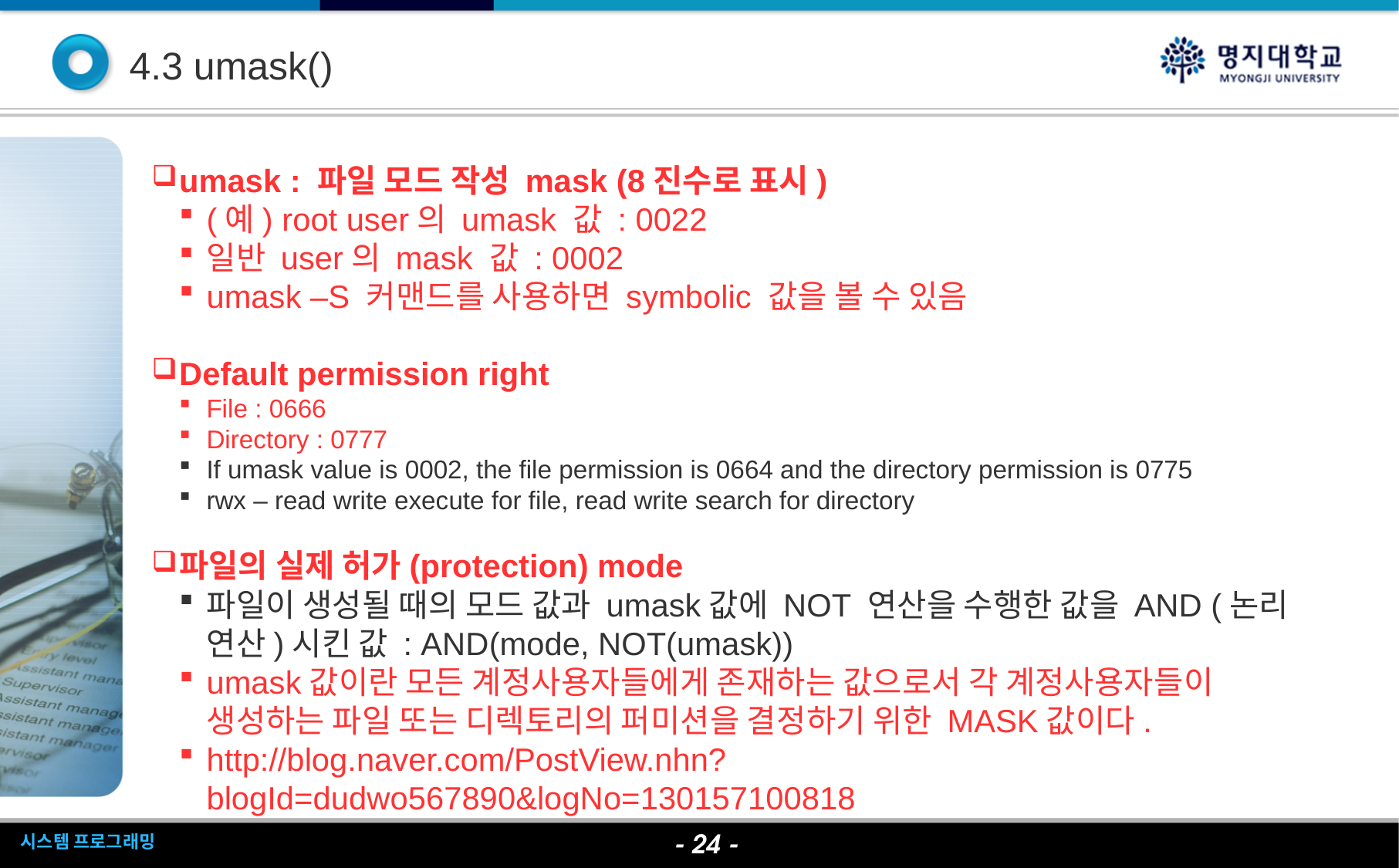

4.3 umask()
umask : 파일 모드 작성 mask (8진수로 표시)
(예) root user의 umask 값 : 0022
일반 user의 mask 값 : 0002
umask –S 커맨드를 사용하면 symbolic 값을 볼 수 있음

Default permission right
File : 0666
Directory : 0777
If umask value is 0002, the file permission is 0664 and the directory permission is 0775
rwx – read write execute for file, read write search for directory

파일의 실제 허가(protection) mode
파일이 생성될 때의 모드 값과 umask값에 NOT 연산을 수행한 값을 AND (논리 연산)시킨 값 : AND(mode, NOT(umask))
umask값이란 모든 계정사용자들에게 존재하는 값으로서 각 계정사용자들이 생성하는 파일 또는 디렉토리의 퍼미션을 결정하기 위한 MASK값이다.
http://blog.naver.com/PostView.nhn?blogId=dudwo567890&logNo=130157100818

- 24 -